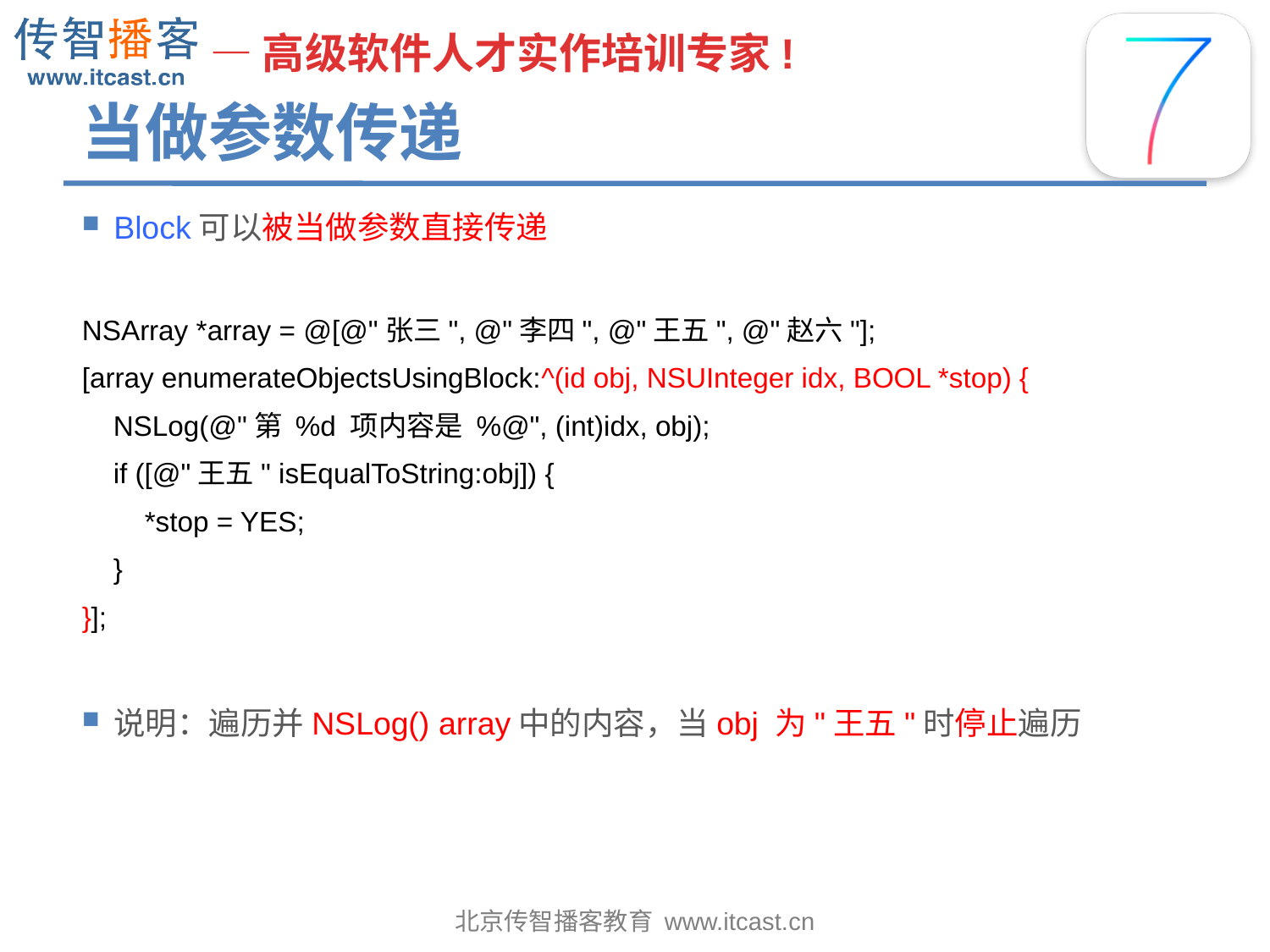

# 当做参数传递
Block可以被当做参数直接传递

NSArray *array = @[@"张三", @"李四", @"王五", @"赵六"];
[array enumerateObjectsUsingBlock:^(id obj, NSUInteger idx, BOOL *stop) {
    NSLog(@"第 %d 项内容是 %@", (int)idx, obj);
    if ([@"王五" isEqualToString:obj]) {
        *stop = YES;
    }
}];

说明：遍历并NSLog() array中的内容，当obj 为"王五"时停止遍历